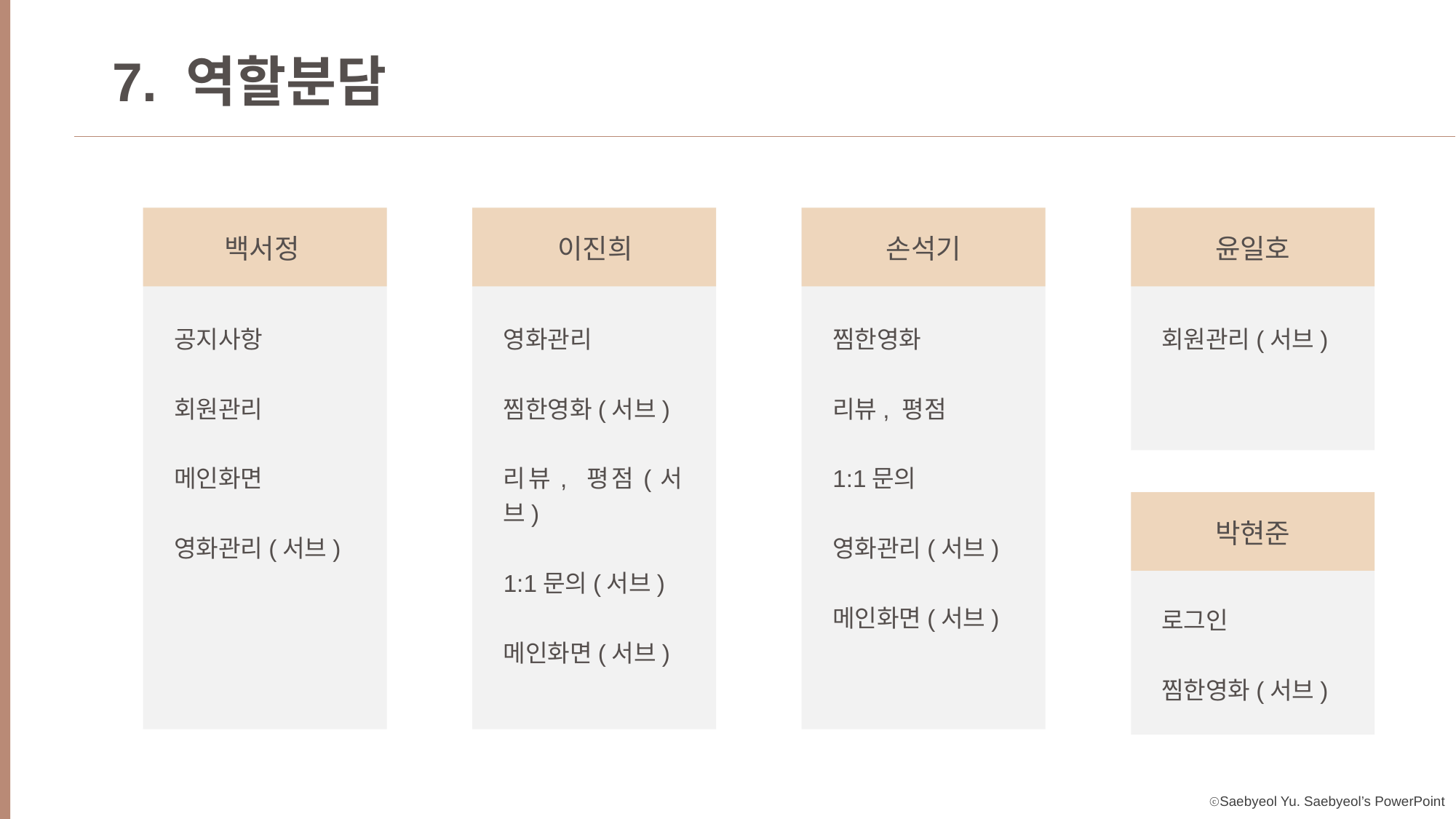

7. 역할분담

백서정
이진희
손석기
윤일호
공지사항

회원관리

메인화면

영화관리(서브)
영화관리

찜한영화(서브)

리뷰, 평점(서브)

1:1문의(서브)

메인화면(서브)
찜한영화

리뷰, 평점

1:1문의

영화관리(서브)

메인화면(서브)
회원관리(서브)

박현준
로그인

찜한영화(서브)